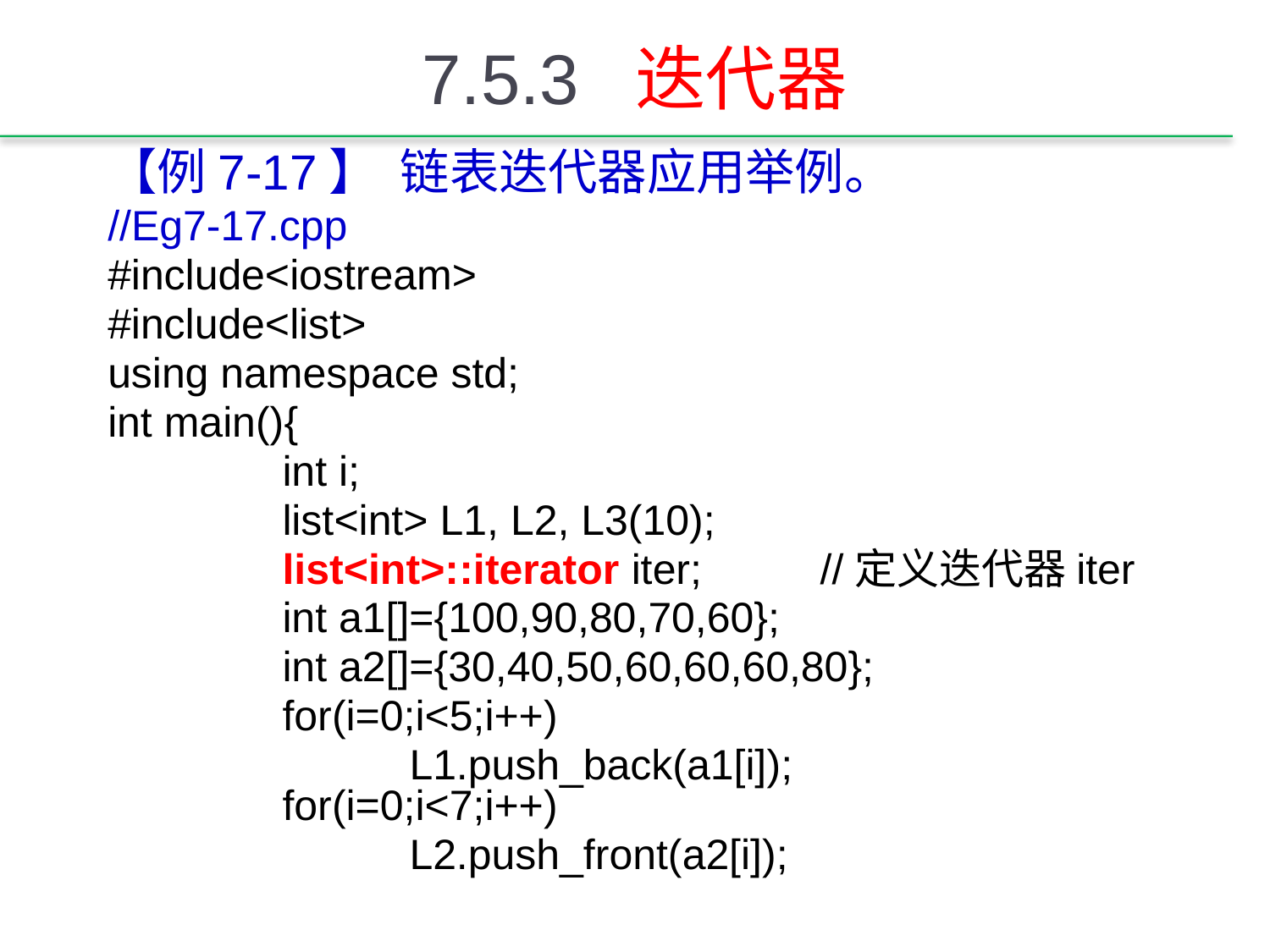

# 7.5.3  迭代器
【例7-17】  链表迭代器应用举例。
//Eg7-17.cpp
#include<iostream>
#include<list>
using namespace std;
int main(){
		int i;
		list<int> L1, L2, L3(10);
		list<int>::iterator iter;          //定义迭代器iter
		int a1[]={100,90,80,70,60};
		int a2[]={30,40,50,60,60,60,80};
		for(i=0;i<5;i++)
			L1.push_back(a1[i]);    				for(i=0;i<7;i++)
			L2.push_front(a2[i]);